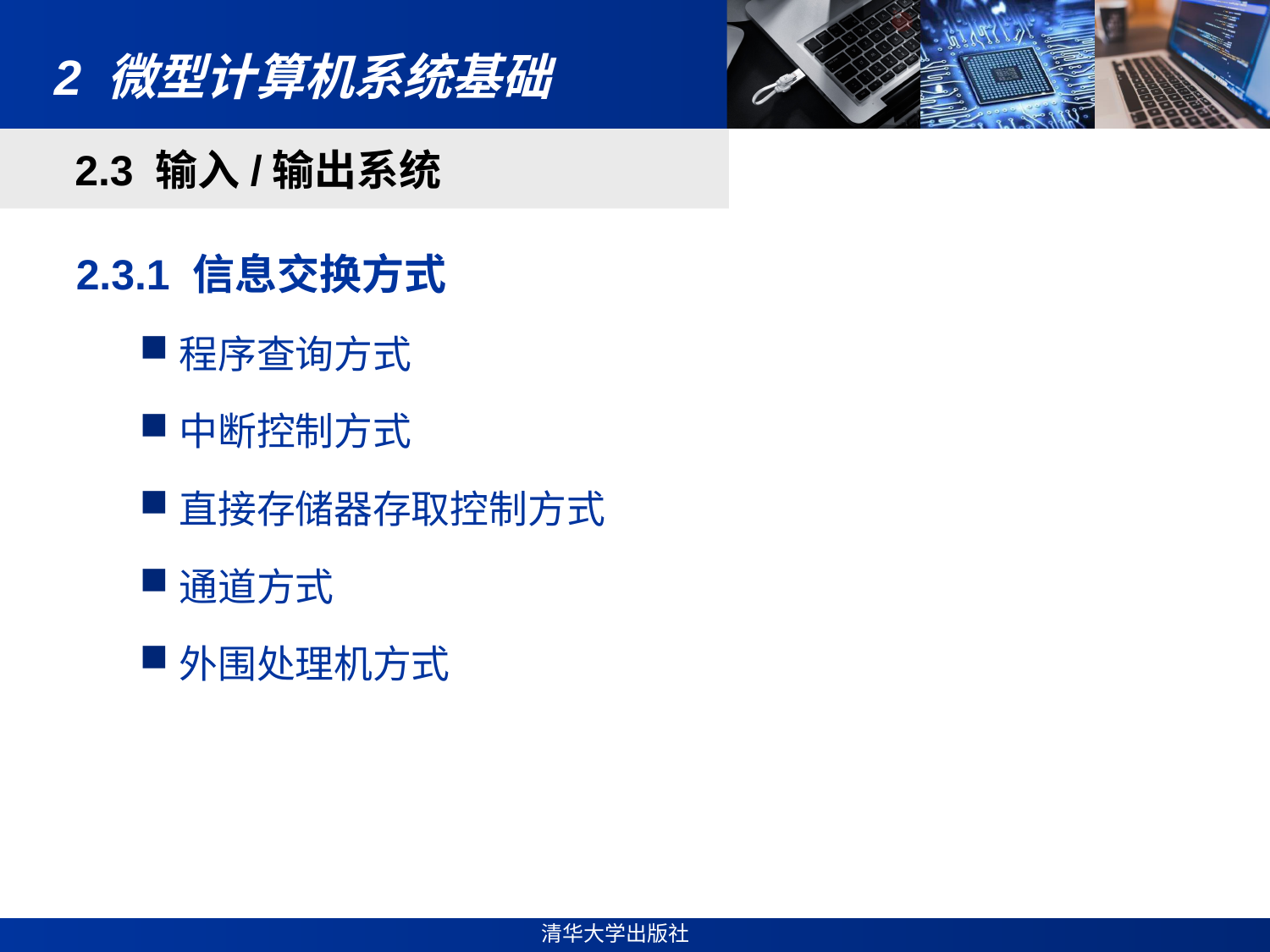

# 2 微型计算机系统基础
2.3 输入/输出系统
2.3.1 信息交换方式
程序查询方式
中断控制方式
直接存储器存取控制方式
通道方式
外围处理机方式